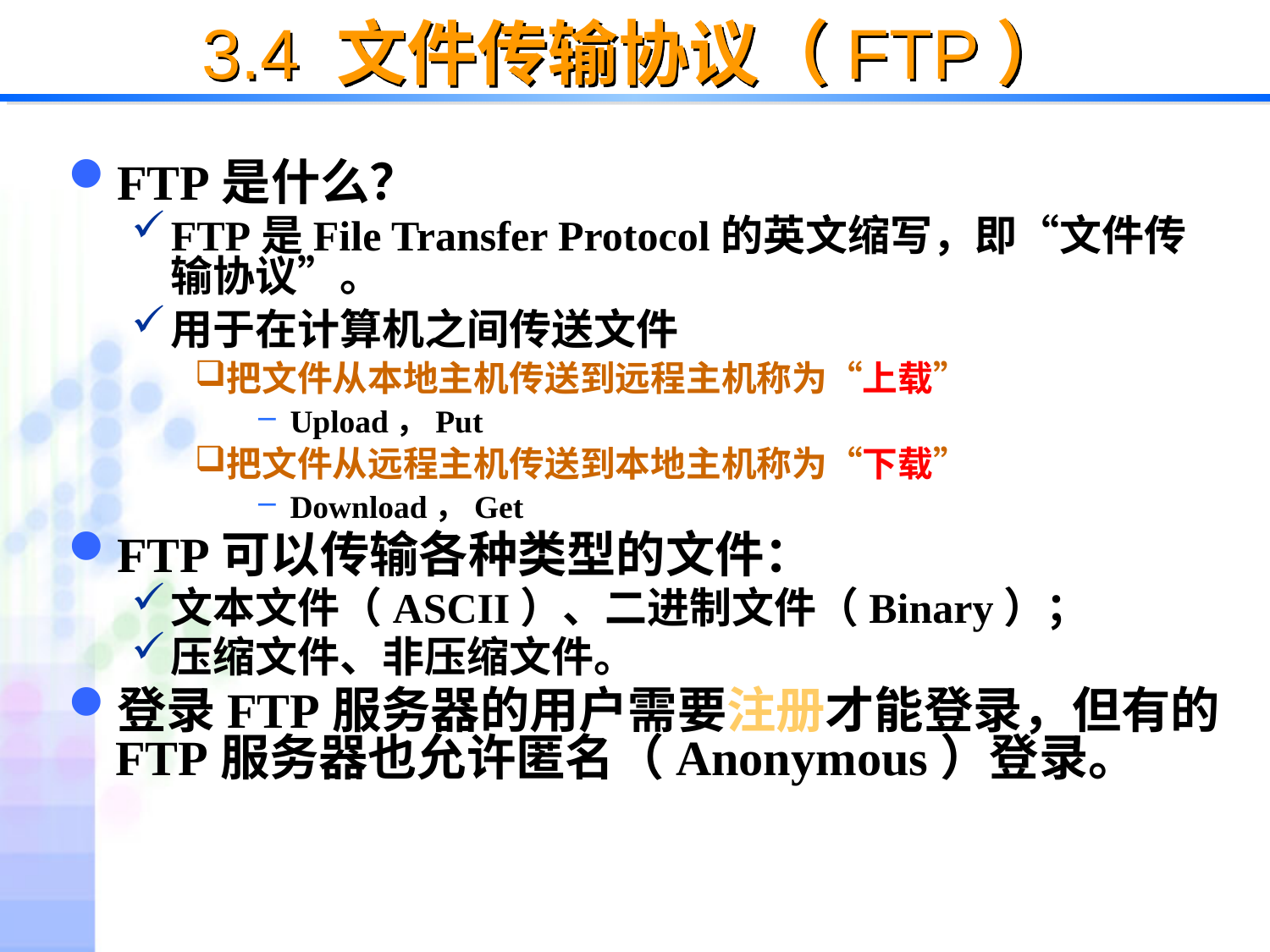

# 3.4 文件传输协议（FTP）
FTP是什么？
FTP是File Transfer Protocol的英文缩写，即“文件传输协议”。
用于在计算机之间传送文件
把文件从本地主机传送到远程主机称为“上载”
Upload，Put
把文件从远程主机传送到本地主机称为“下载”
Download，Get
FTP可以传输各种类型的文件：
文本文件（ASCII）、二进制文件（Binary）；
压缩文件、非压缩文件。
登录FTP服务器的用户需要注册才能登录，但有的FTP服务器也允许匿名（Anonymous）登录。